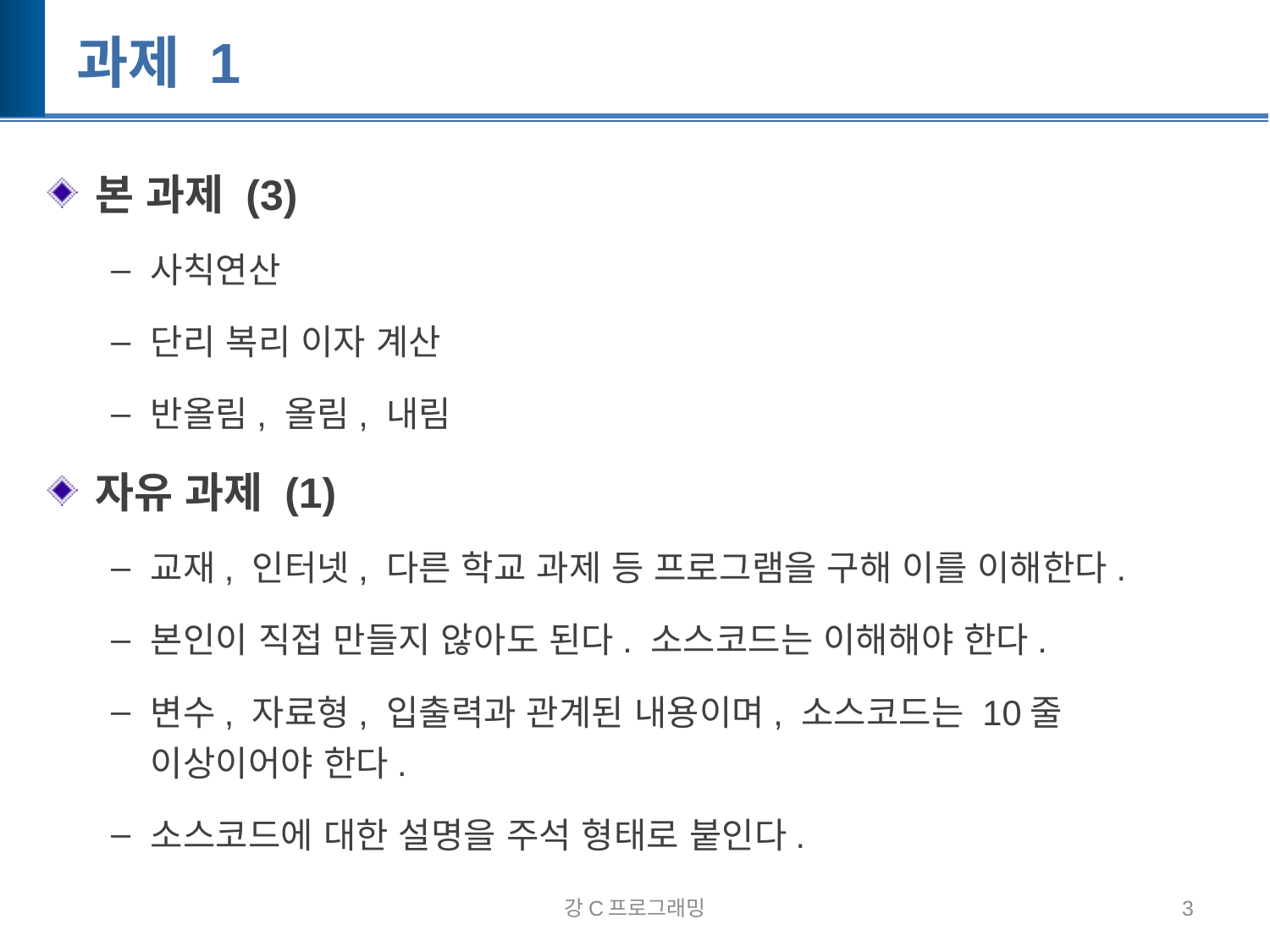

# 과제 1
본 과제 (3)
사칙연산
단리 복리 이자 계산
반올림, 올림, 내림
자유 과제 (1)
교재, 인터넷, 다른 학교 과제 등 프로그램을 구해 이를 이해한다.
본인이 직접 만들지 않아도 된다. 소스코드는 이해해야 한다.
변수, 자료형, 입출력과 관계된 내용이며, 소스코드는 10줄 이상이어야 한다.
소스코드에 대한 설명을 주석 형태로 붙인다.
강C프로그래밍
3